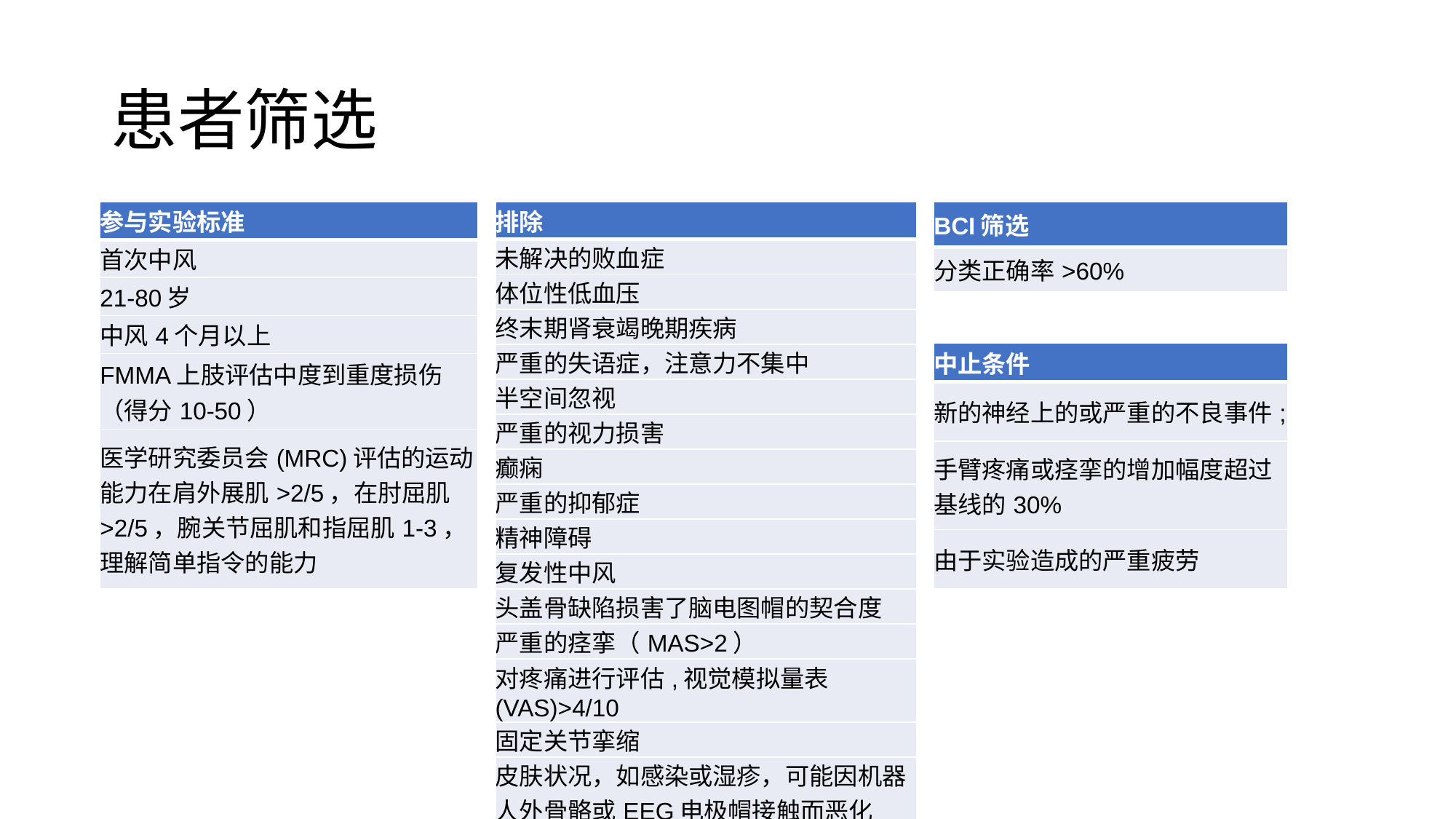

# 患者筛选
| 参与实验标准 |
| --- |
| 首次中风 |
| 21-80岁 |
| 中风4个月以上 |
| FMMA上肢评估中度到重度损伤（得分10-50） |
| 医学研究委员会(MRC)评估的运动能力在肩外展肌>2/5，在肘屈肌>2/5，腕关节屈肌和指屈肌1-3，理解简单指令的能力 |
| 排除 |
| --- |
| 未解决的败血症 |
| 体位性低血压 |
| 终末期肾衰竭晚期疾病 |
| 严重的失语症，注意力不集中 |
| 半空间忽视 |
| 严重的视力损害 |
| 癫痫 |
| 严重的抑郁症 |
| 精神障碍 |
| 复发性中风 |
| 头盖骨缺陷损害了脑电图帽的契合度 |
| 严重的痉挛（MAS>2） |
| 对疼痛进行评估,视觉模拟量表(VAS)>4/10 |
| 固定关节挛缩 |
| 皮肤状况，如感染或湿疹，可能因机器人外骨骼或EEG电极帽接触而恶化 |
| BCI筛选 |
| --- |
| 分类正确率>60% |
| 中止条件 |
| --- |
| 新的神经上的或严重的不良事件; |
| 手臂疼痛或痉挛的增加幅度超过基线的30% |
| 由于实验造成的严重疲劳 |